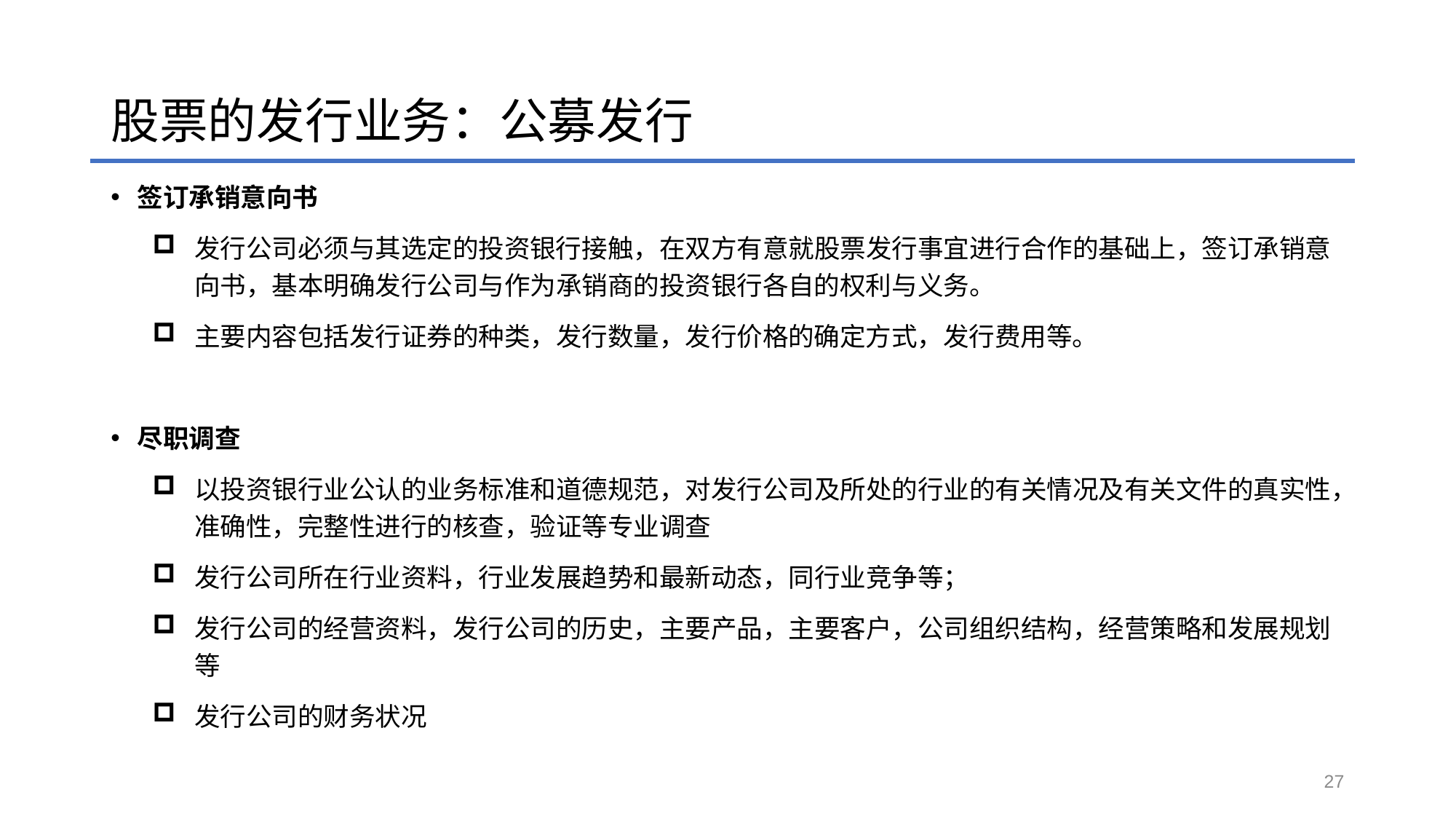

# 股票的发行业务：公募发行
签订承销意向书
发行公司必须与其选定的投资银行接触，在双方有意就股票发行事宜进行合作的基础上，签订承销意向书，基本明确发行公司与作为承销商的投资银行各自的权利与义务。
主要内容包括发行证券的种类，发行数量，发行价格的确定方式，发行费用等。

尽职调查
以投资银行业公认的业务标准和道德规范，对发行公司及所处的行业的有关情况及有关文件的真实性，准确性，完整性进行的核查，验证等专业调查
发行公司所在行业资料，行业发展趋势和最新动态，同行业竞争等；
发行公司的经营资料，发行公司的历史，主要产品，主要客户，公司组织结构，经营策略和发展规划等
发行公司的财务状况
27